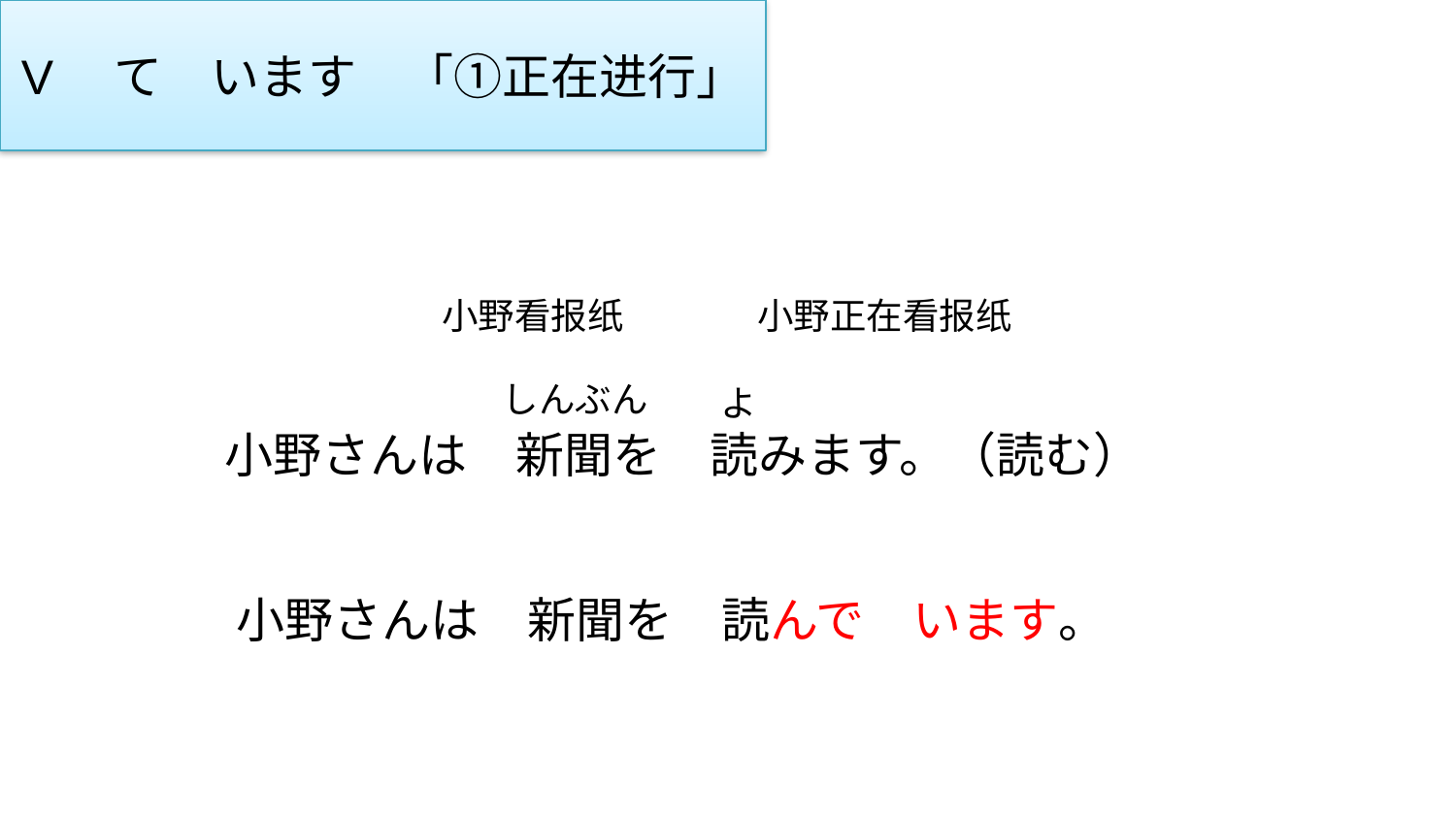

V　て　います　「①正在进行」
小野看报纸
小野正在看报纸
しんぶん
よ
小野さんは　新聞を　読みます。（読む）
小野さんは　新聞を　読んで　います。